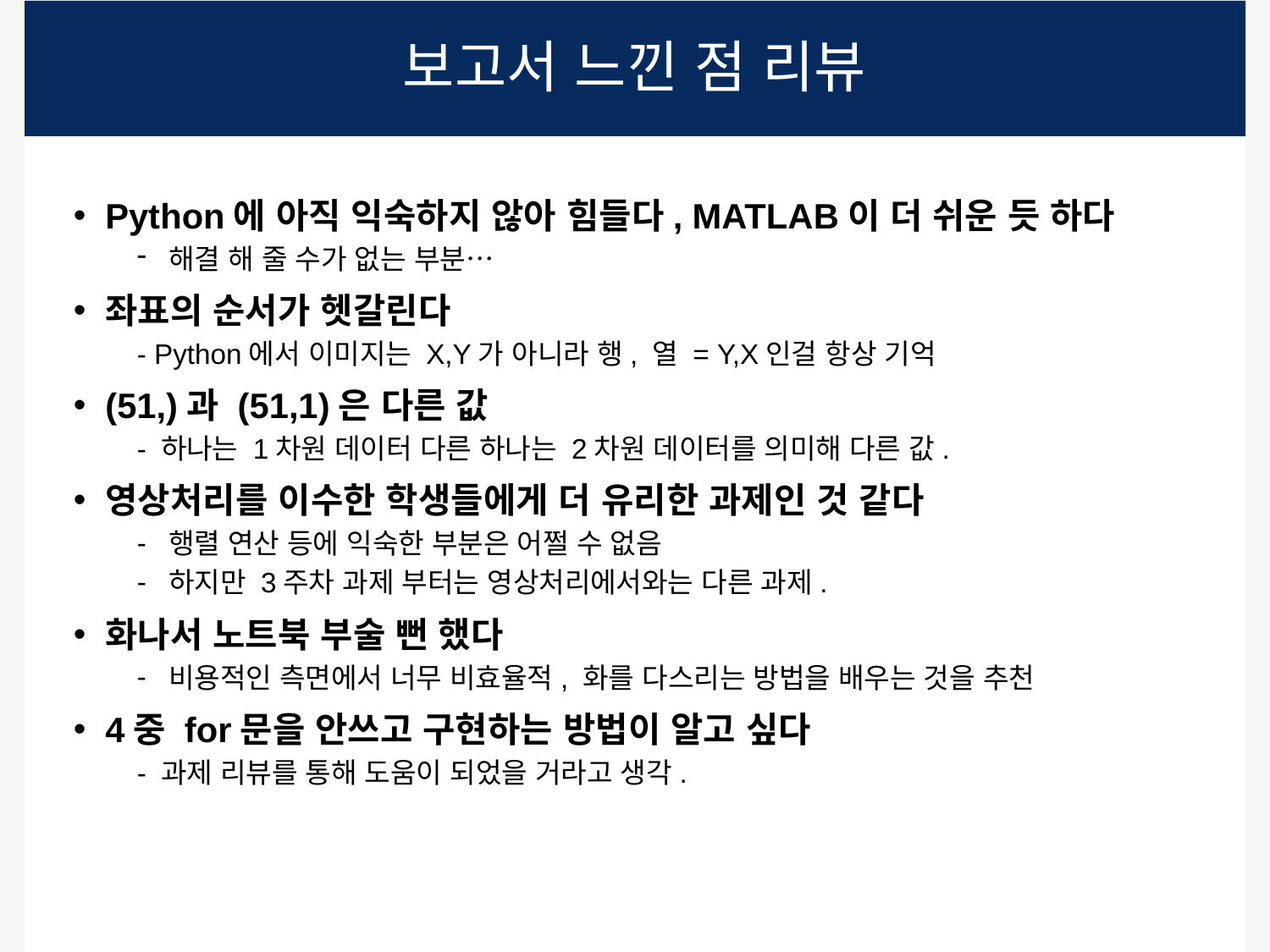

# 보고서 느낀 점 리뷰
Python에 아직 익숙하지 않아 힘들다, MATLAB이 더 쉬운 듯 하다
해결 해 줄 수가 없는 부분…
좌표의 순서가 헷갈린다
- Python에서 이미지는 X,Y가 아니라 행, 열 = Y,X인걸 항상 기억
(51,)과 (51,1)은 다른 값
- 하나는 1차원 데이터 다른 하나는 2차원 데이터를 의미해 다른 값.
영상처리를 이수한 학생들에게 더 유리한 과제인 것 같다
행렬 연산 등에 익숙한 부분은 어쩔 수 없음
하지만 3주차 과제 부터는 영상처리에서와는 다른 과제.
화나서 노트북 부술 뻔 했다
비용적인 측면에서 너무 비효율적, 화를 다스리는 방법을 배우는 것을 추천
4중 for문을 안쓰고 구현하는 방법이 알고 싶다
- 과제 리뷰를 통해 도움이 되었을 거라고 생각.